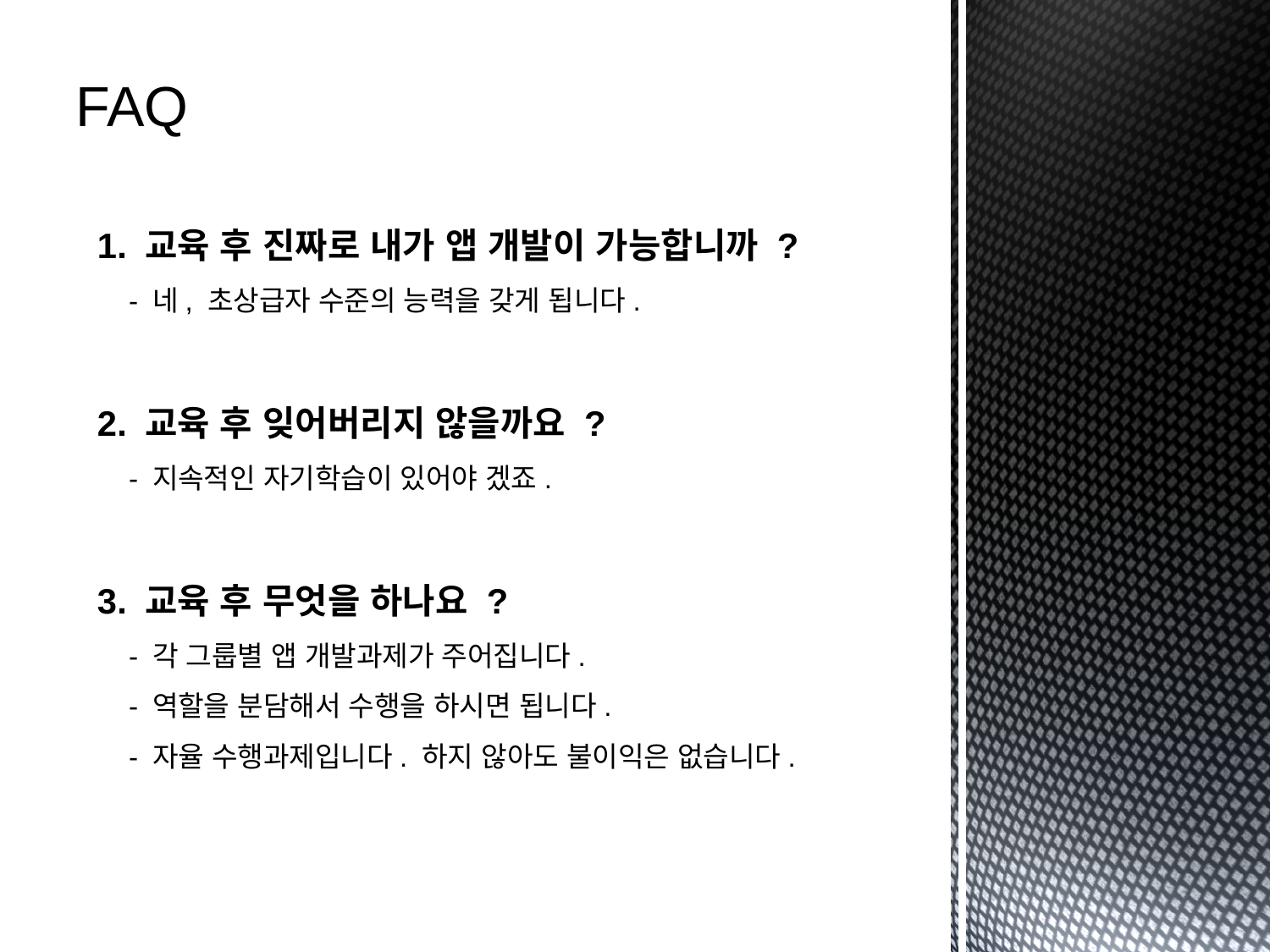

FAQ
1. 교육 후 진짜로 내가 앱 개발이 가능합니까 ?
    - 네, 초상급자 수준의 능력을 갖게 됩니다.

2. 교육 후 잊어버리지 않을까요 ?
    - 지속적인 자기학습이 있어야 겠죠.

3. 교육 후 무엇을 하나요 ?
    - 각 그룹별 앱 개발과제가 주어집니다.
    - 역할을 분담해서 수행을 하시면 됩니다.
    - 자율 수행과제입니다. 하지 않아도 불이익은 없습니다.